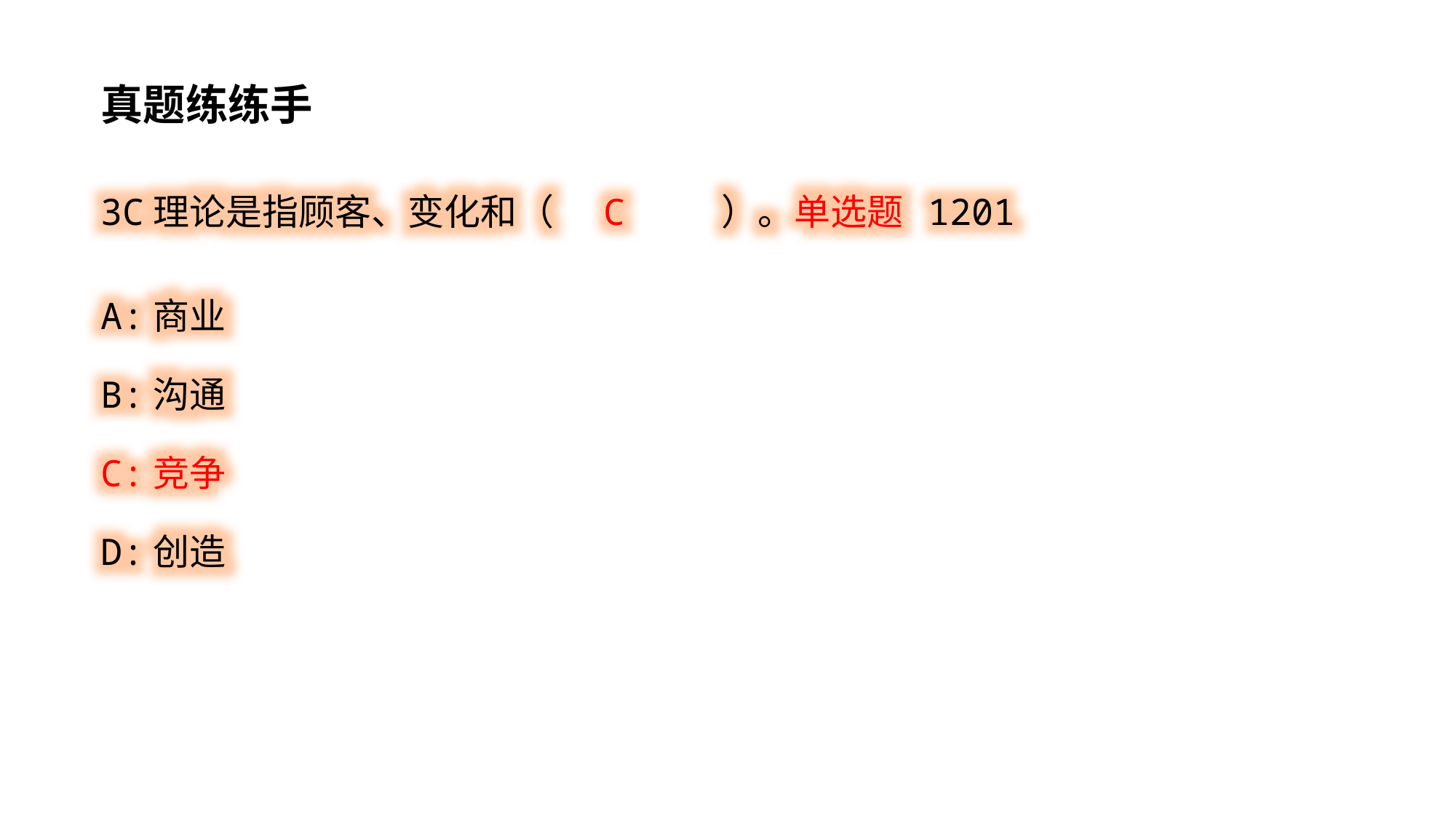

真题练练手
3C理论是指顾客、变化和（     C    ）。单选题  1201

A:商业

B:沟通

C:竞争

D:创造